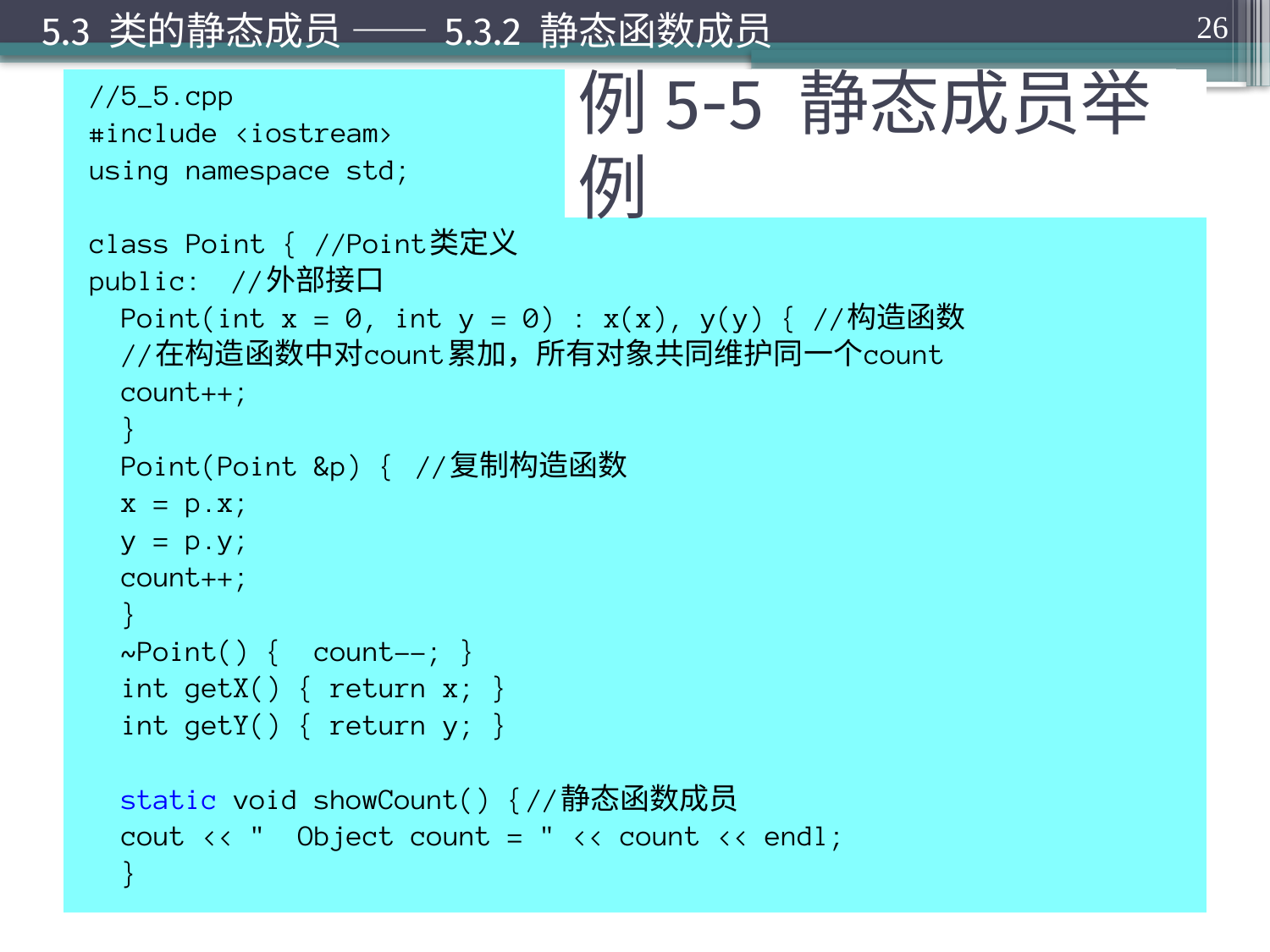

5.3 类的静态成员 —— 5.3.2 静态函数成员
26
//5_5.cpp
#include <iostream>
using namespace std;

class Point { //Point类定义
public:	//外部接口
	Point(int x = 0, int y = 0) : x(x), y(y) { //构造函数
		//在构造函数中对count累加，所有对象共同维护同一个count
		count++;
	}
	Point(Point &p) {	//复制构造函数
		x = p.x;
		y = p.y;
		count++;
	}
	~Point() {  count--; }
	int getX() { return x; }
	int getY() { return y; }

	static void showCount() {		//静态函数成员
		cout << "  Object count = " << count << endl;
	}

# 例5-5 静态成员举例